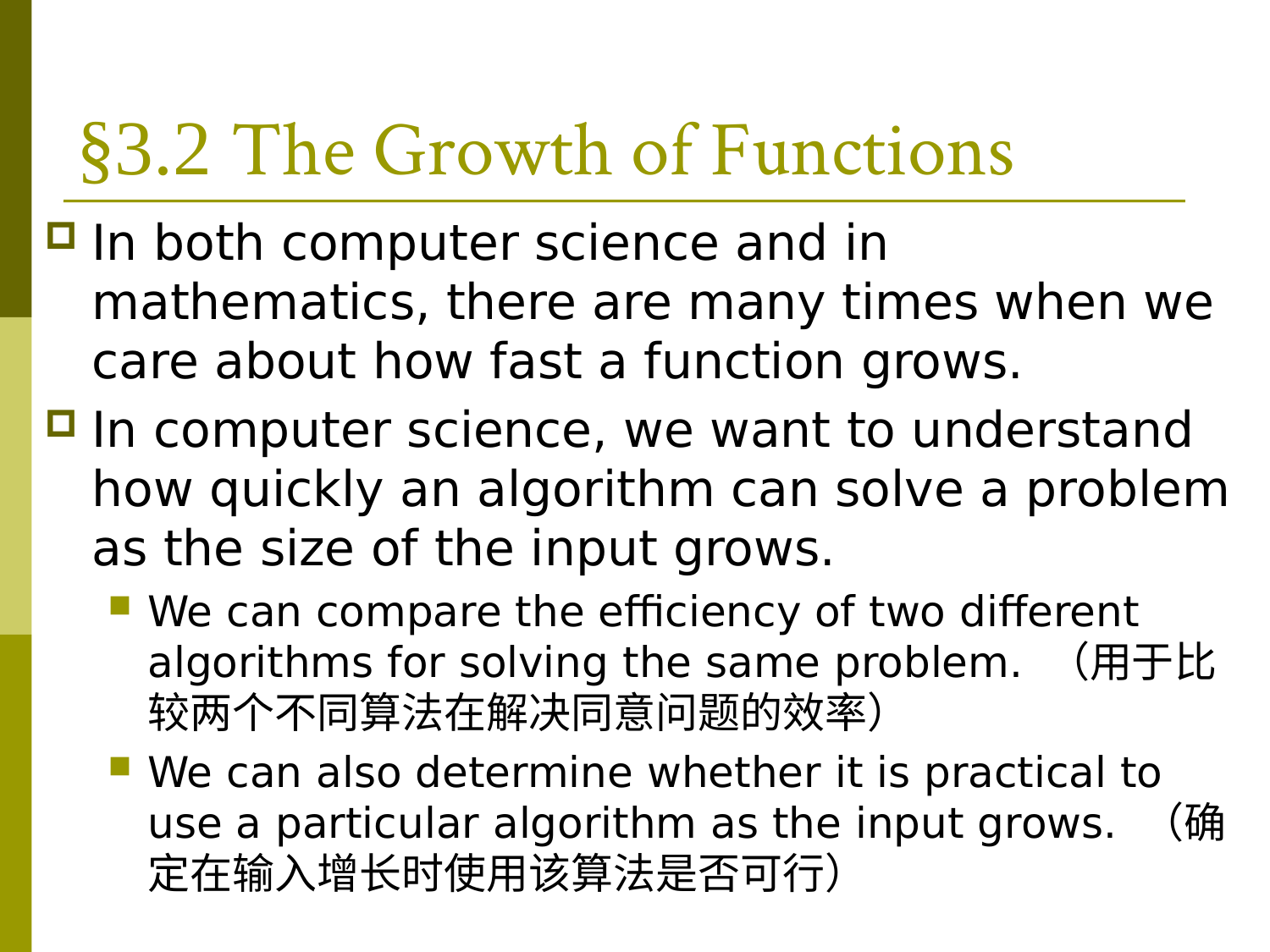

# §3.2 The Growth of Functions
In both computer science and in mathematics, there are many times when we care about how fast a function grows.
In computer science, we want to understand how quickly an algorithm can solve a problem as the size of the input grows.
We can compare the efficiency of two different algorithms for solving the same problem. （用于比较两个不同算法在解决同意问题的效率）
We can also determine whether it is practical to use a particular algorithm as the input grows. （确定在输入增长时使用该算法是否可行）